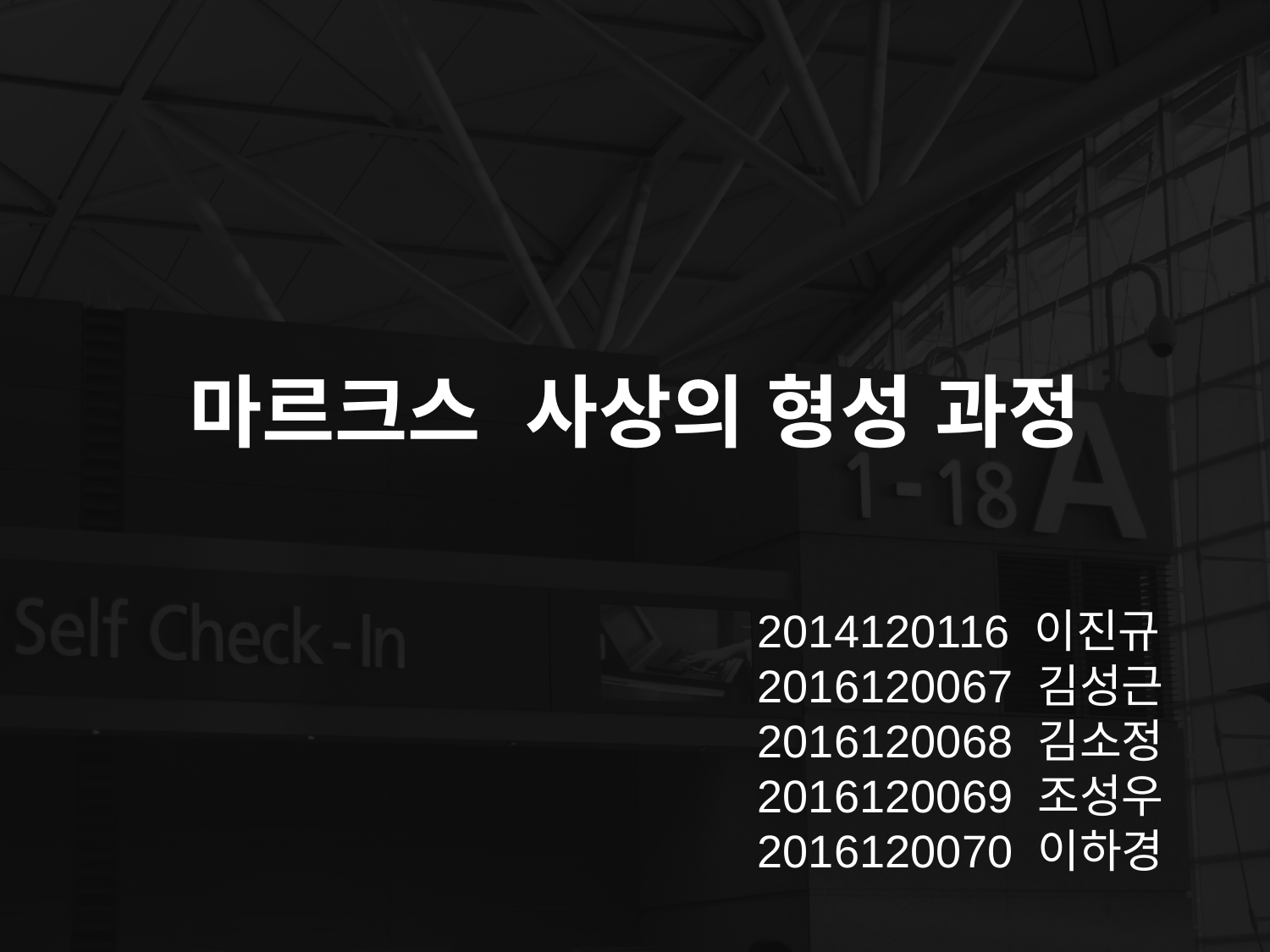

마르크스  사상의 형성 과정
2014120116 이진규
2016120067 김성근
2016120068 김소정
2016120069 조성우
2016120070 이하경